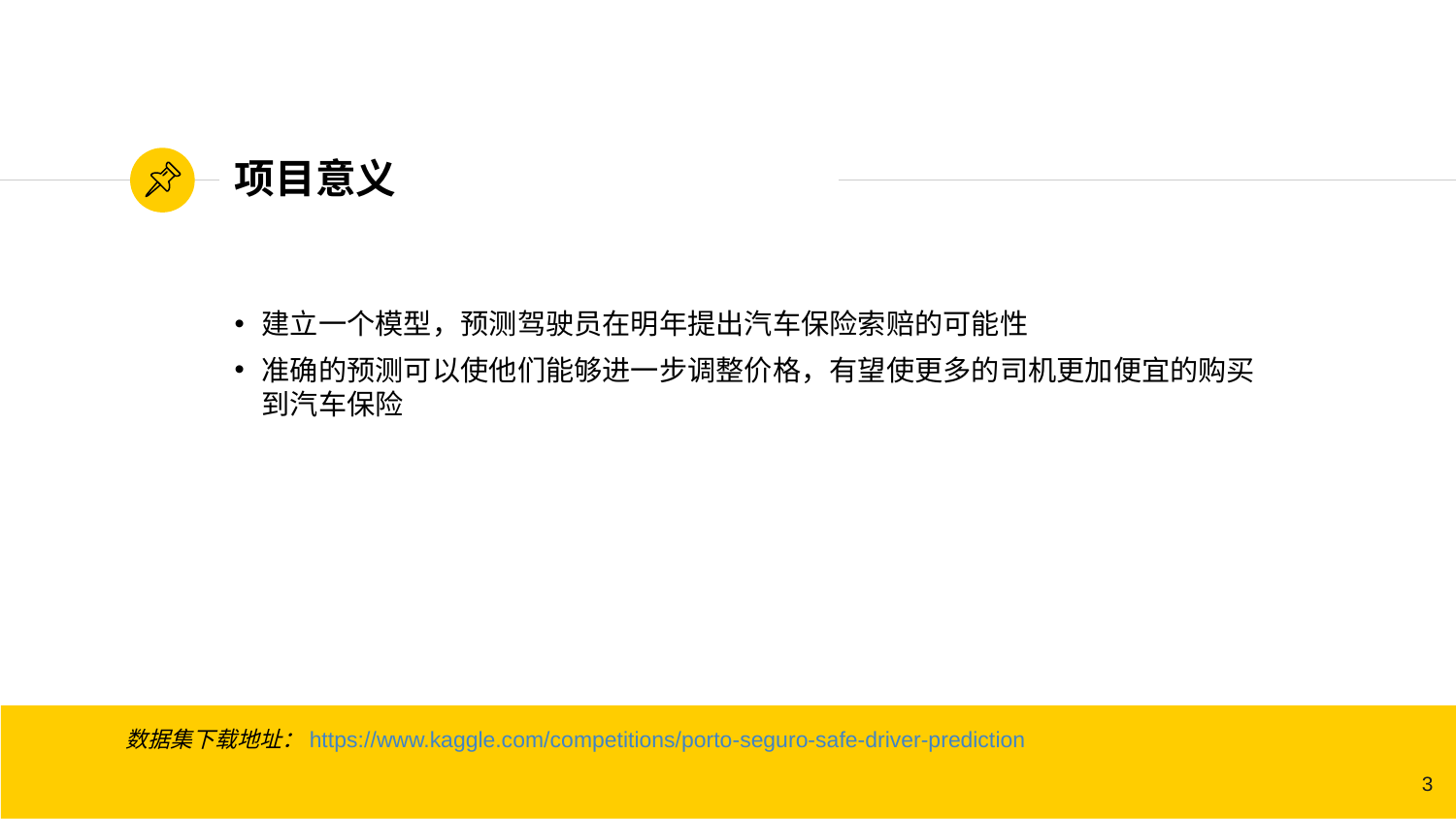

# 项目意义

建立一个模型，预测驾驶员在明年提出汽车保险索赔的可能性
准确的预测可以使他们能够进一步调整价格，有望使更多的司机更加便宜的购买到汽车保险

数据集下载地址：https://www.kaggle.com/competitions/porto-seguro-safe-driver-prediction

3